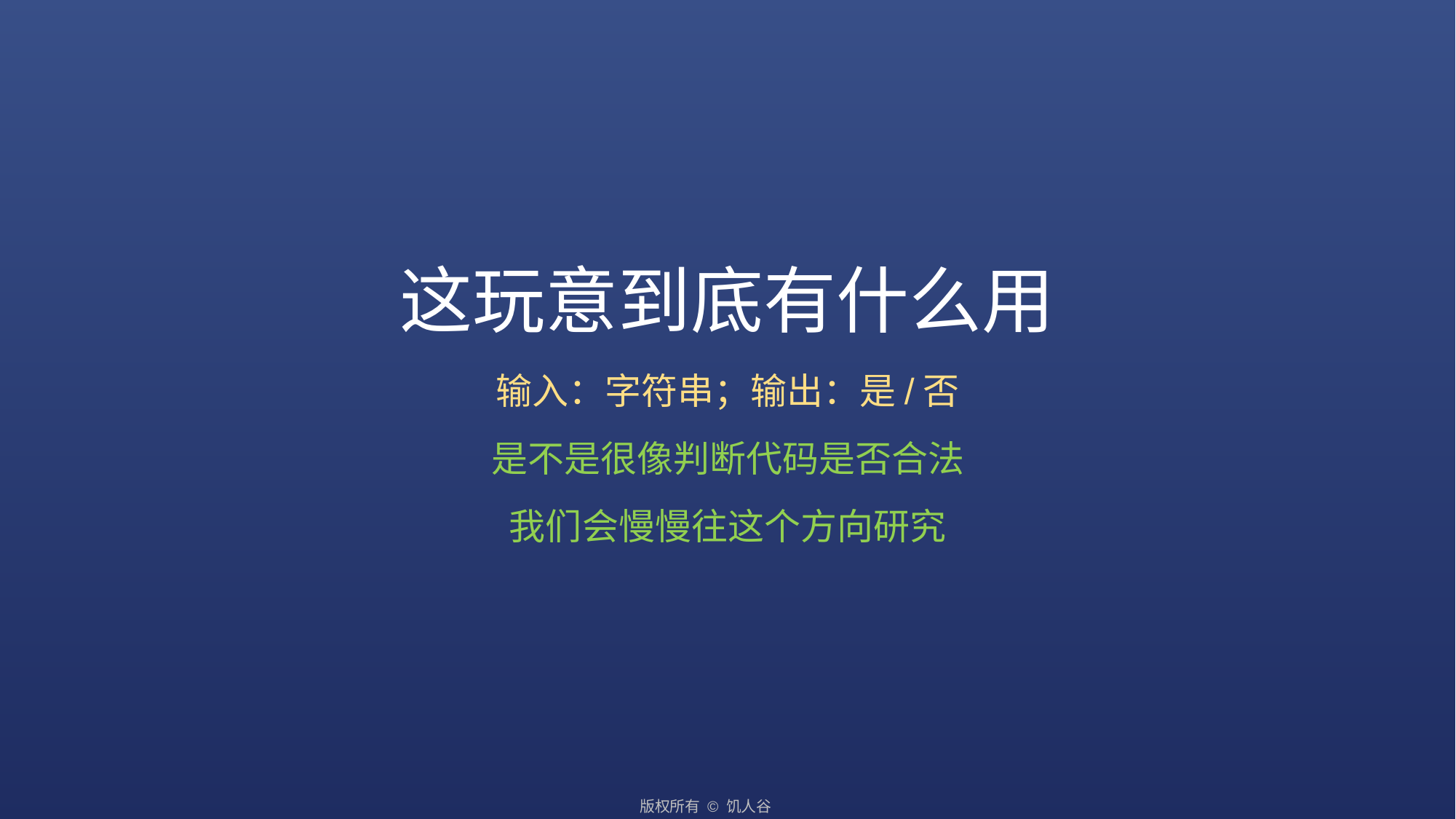

# 这玩意到底有什么用
输入：字符串；输出：是/否
是不是很像判断代码是否合法
我们会慢慢往这个方向研究